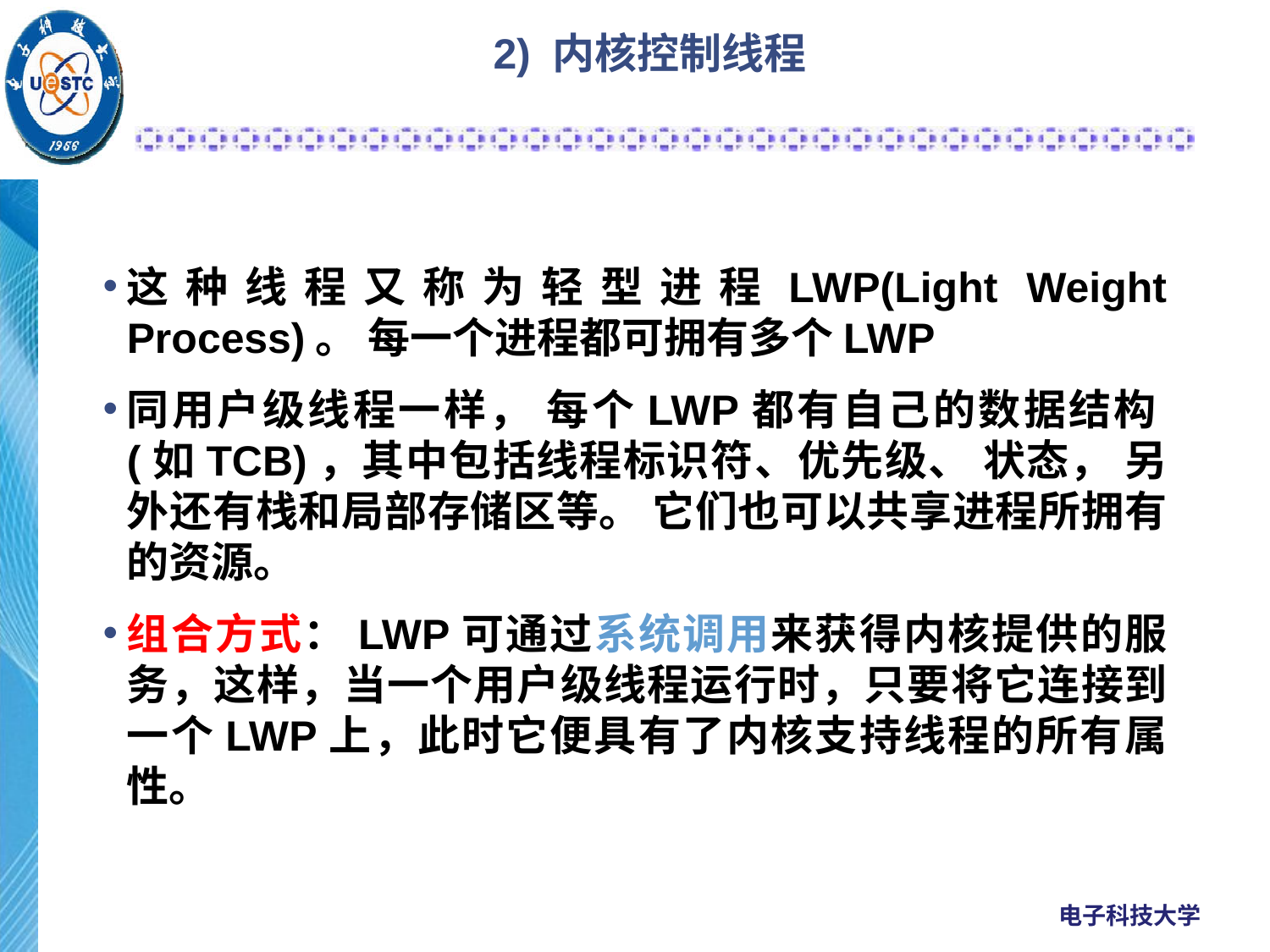

# 2) 内核控制线程
这种线程又称为轻型进程LWP(Light Weight Process)。 每一个进程都可拥有多个LWP
同用户级线程一样， 每个LWP都有自己的数据结构(如TCB)，其中包括线程标识符、优先级、 状态， 另外还有栈和局部存储区等。 它们也可以共享进程所拥有的资源。
组合方式：LWP可通过系统调用来获得内核提供的服务，这样，当一个用户级线程运行时，只要将它连接到一个LWP上，此时它便具有了内核支持线程的所有属性。